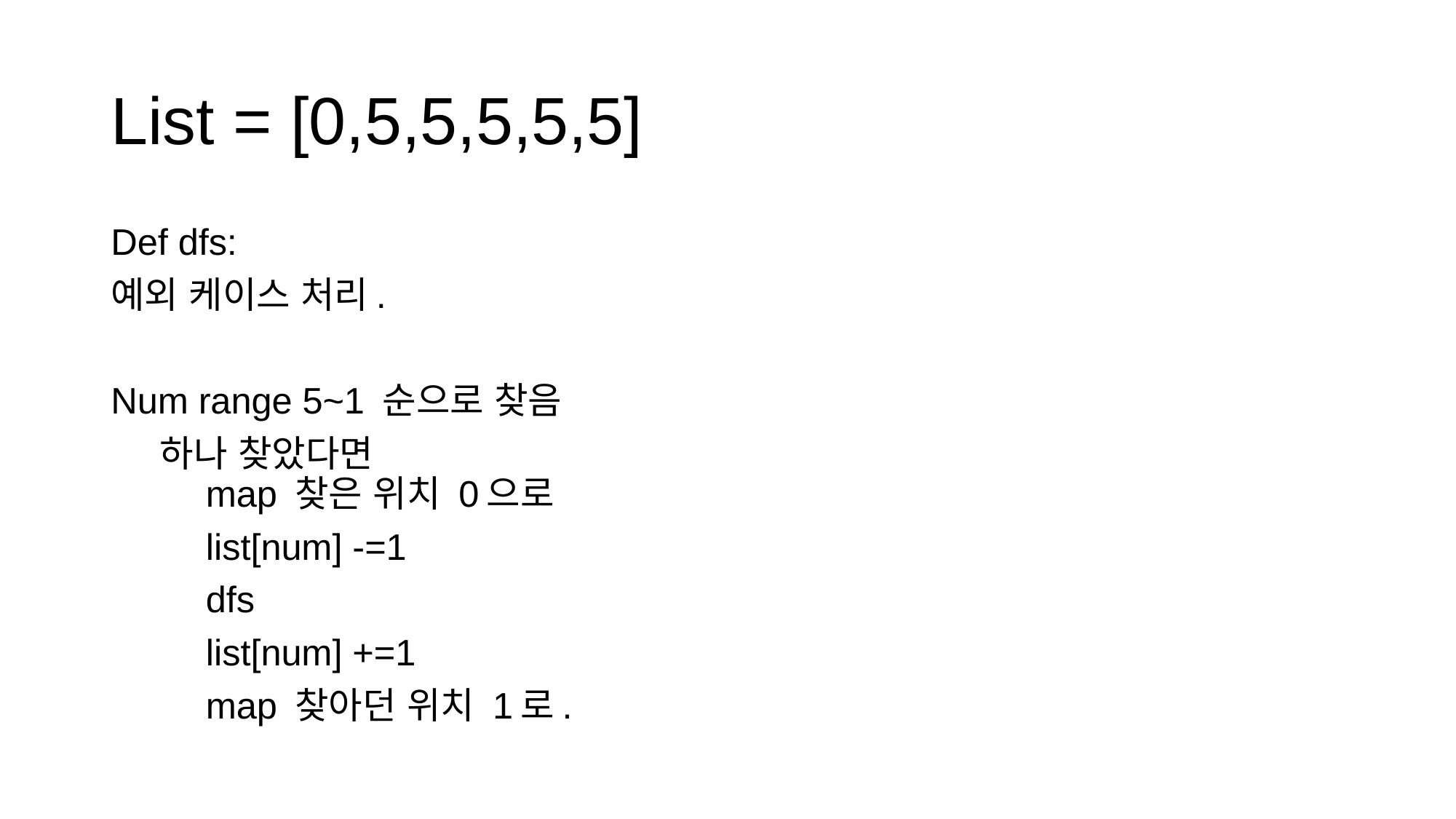

# List = [0,5,5,5,5,5]
Def dfs:
예외 케이스 처리.

Num range 5~1 순으로 찾음
    하나 찾았다면
	map 찾은 위치 0으로
	list[num] -=1
	dfs
	list[num] +=1
	map 찾아던 위치 1로.